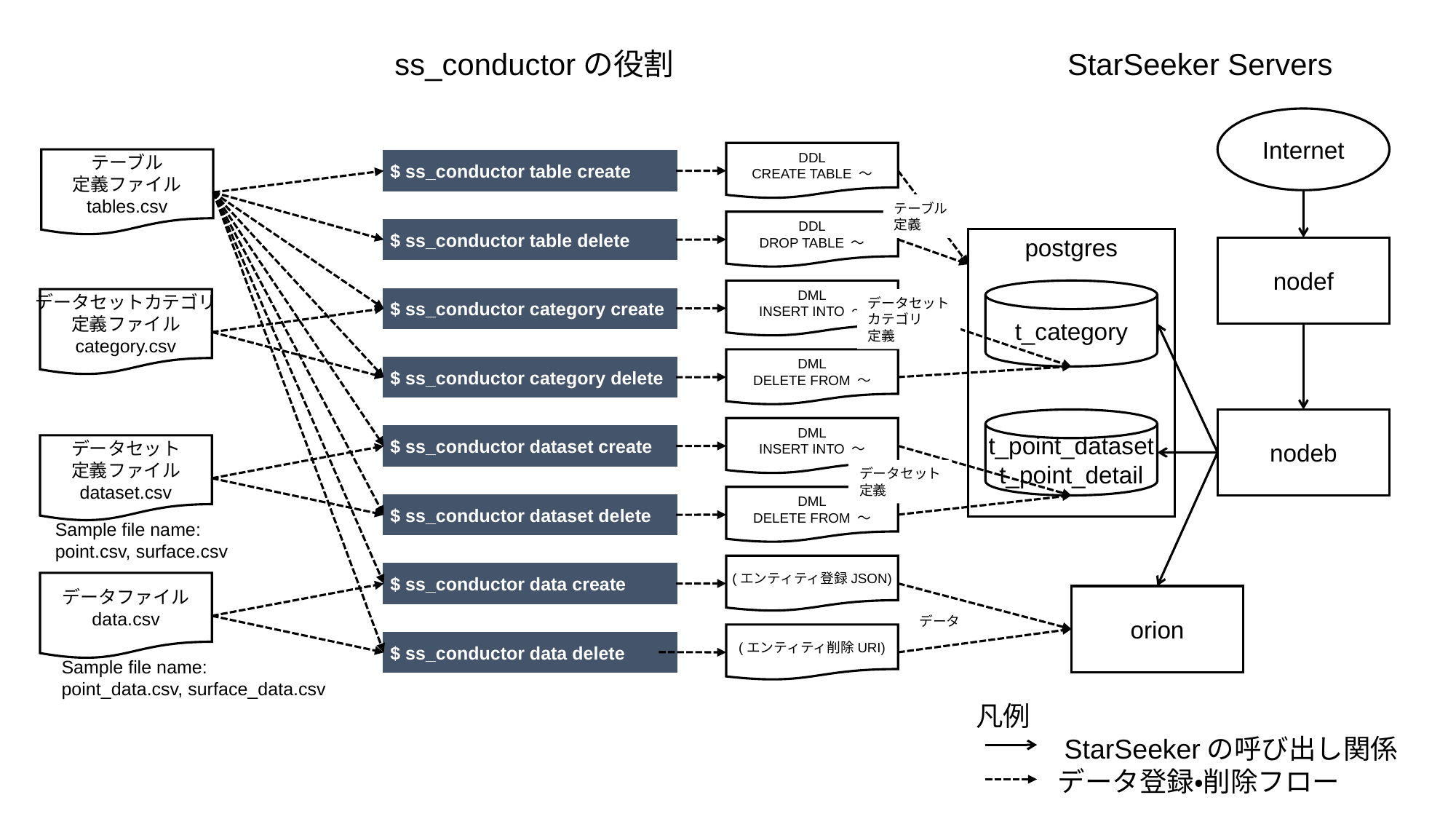

ss_conductorの役割
StarSeeker Servers
Internet
DDL
CREATE TABLE ～
テーブル
定義ファイル
tables.csv
$ ss_conductor table create
テーブル
定義
DDL
DROP TABLE ～
$ ss_conductor table delete
postgres
nodef
DML
INSERT INTO ～
t_category
$ ss_conductor category create
データセット
カテゴリ
定義
データセットカテゴリ
定義ファイル
category.csv
DML
DELETE FROM ～
$ ss_conductor category delete
nodeb
t_point_dataset
t_point_detail
DML
INSERT INTO ～
$ ss_conductor dataset create
データセット
定義ファイル
dataset.csv
データセット
定義
DML
DELETE FROM ～
$ ss_conductor dataset delete
Sample file name:
point.csv, surface.csv
(エンティティ登録JSON)
$ ss_conductor data create
データファイル
data.csv
orion
データ
(エンティティ削除URI)
$ ss_conductor data delete
Sample file name:
point_data.csv, surface_data.csv
凡例
　　　StarSeekerの呼び出し関係
　　　データ登録・削除フロー